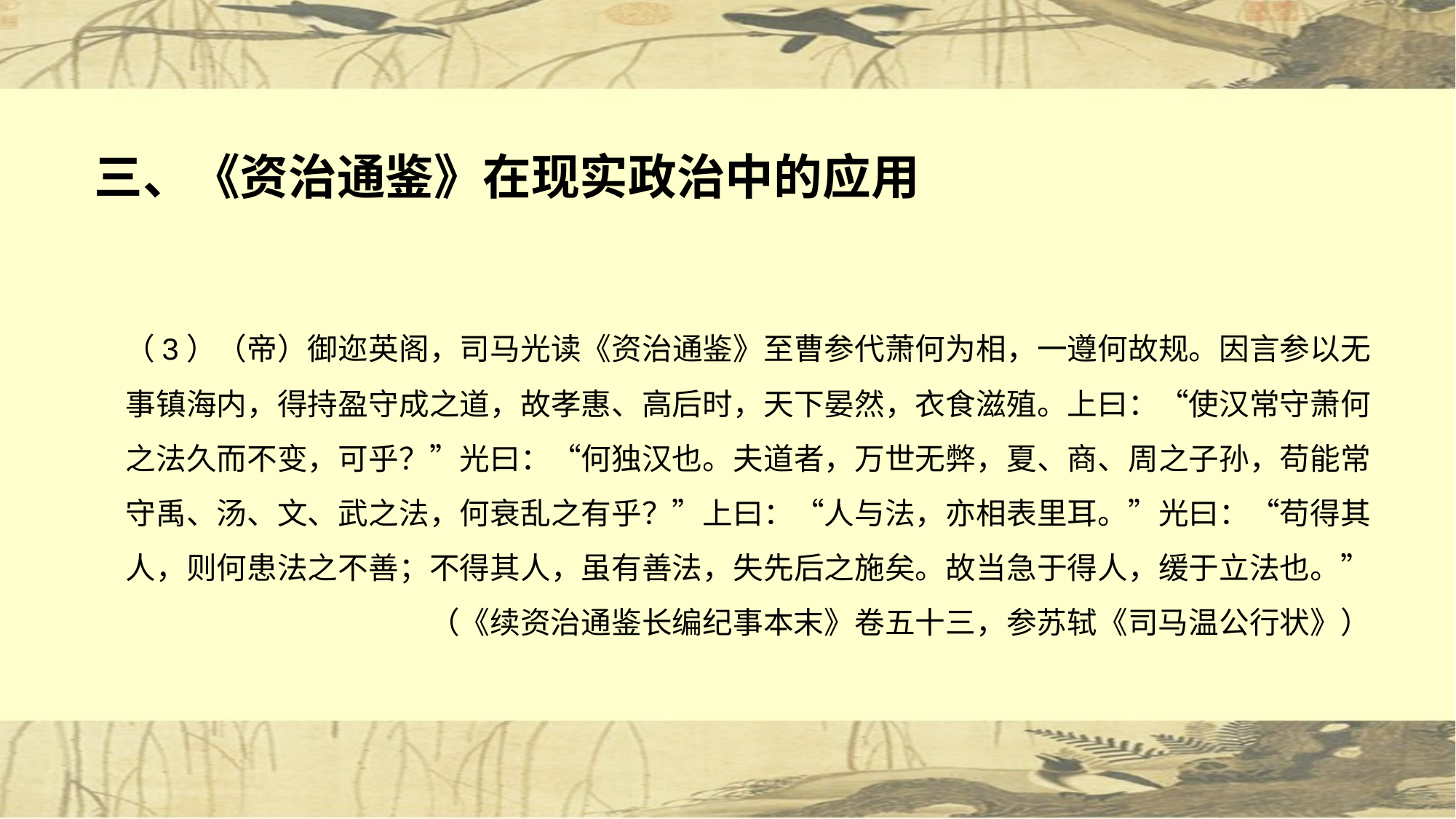

三、《资治通鉴》在现实政治中的应用

（3）（帝）御迩英阁，司马光读《资治通鉴》至曹参代萧何为相，一遵何故规。因言参以无事镇海内，得持盈守成之道，故孝惠、高后时，天下晏然，衣食滋殖。上曰：“使汉常守萧何之法久而不变，可乎？”光曰：“何独汉也。夫道者，万世无弊，夏、商、周之子孙，苟能常守禹、汤、文、武之法，何衰乱之有乎？”上曰：“人与法，亦相表里耳。”光曰：“苟得其人，则何患法之不善；不得其人，虽有善法，失先后之施矣。故当急于得人，缓于立法也。”（《续资治通鉴长编纪事本末》卷五十三，参苏轼《司马温公行状》）